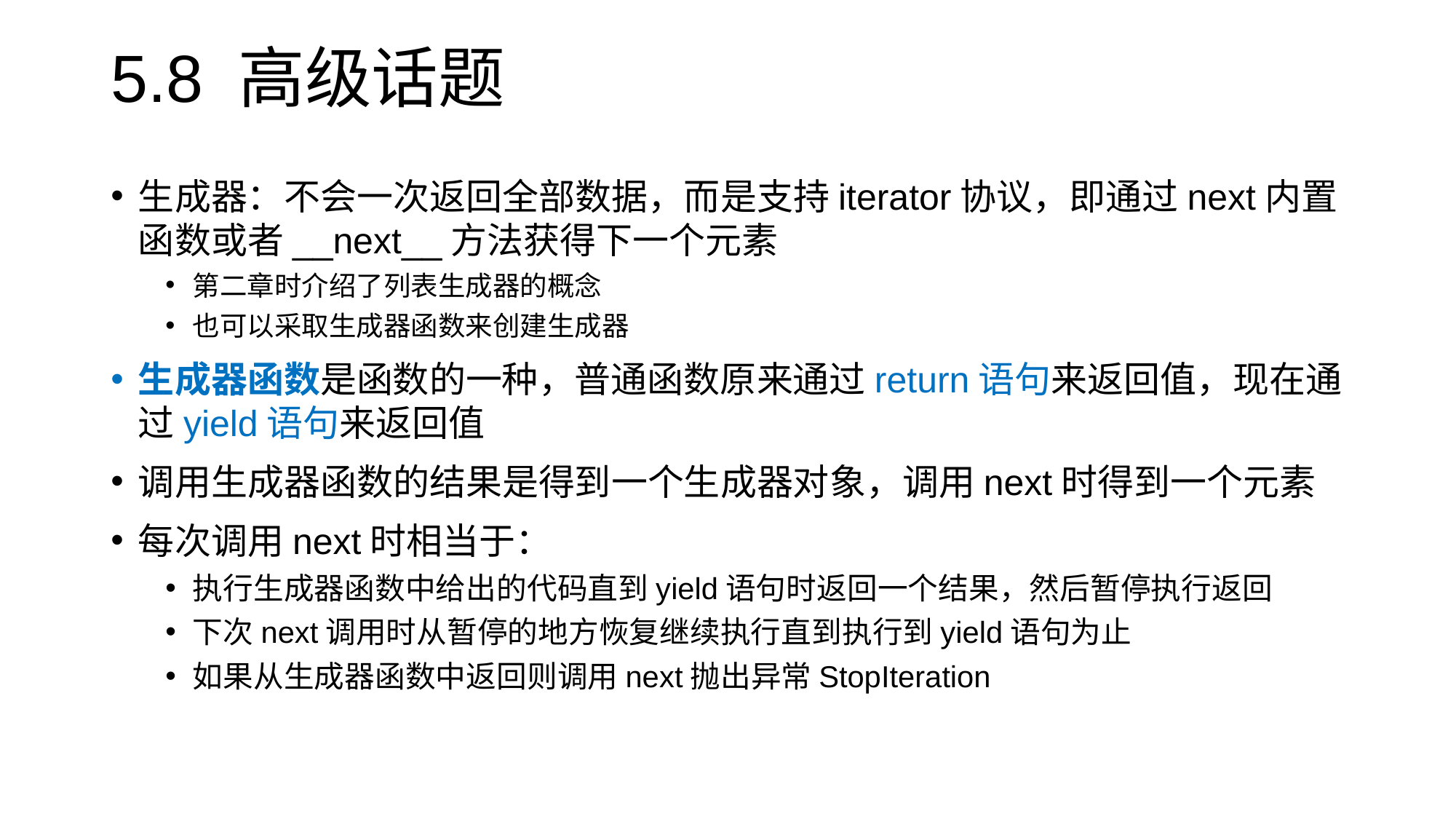

# 5.8 高级话题
生成器：不会一次返回全部数据，而是支持iterator协议，即通过next内置函数或者__next__方法获得下一个元素
第二章时介绍了列表生成器的概念
也可以采取生成器函数来创建生成器
生成器函数是函数的一种，普通函数原来通过return语句来返回值，现在通过yield语句来返回值
调用生成器函数的结果是得到一个生成器对象，调用next时得到一个元素
每次调用next时相当于：
执行生成器函数中给出的代码直到yield语句时返回一个结果，然后暂停执行返回
下次next调用时从暂停的地方恢复继续执行直到执行到yield语句为止
如果从生成器函数中返回则调用next抛出异常StopIteration